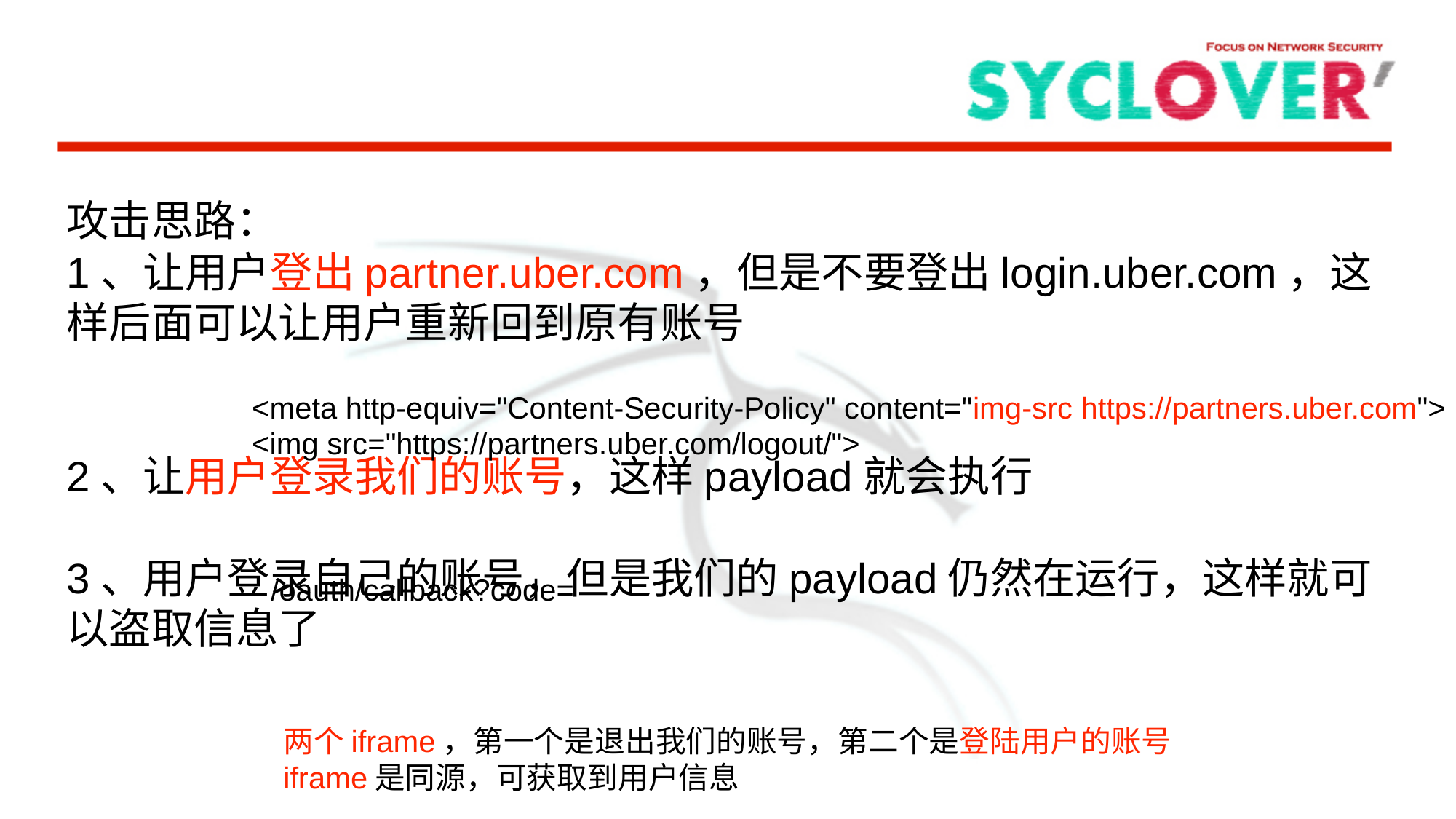

攻击思路：
1、让用户登出partner.uber.com，但是不要登出login.uber.com，这样后面可以让用户重新回到原有账号

2、让用户登录我们的账号，这样payload就会执行

3、用户登录自己的账号，但是我们的payload仍然在运行，这样就可以盗取信息了
<meta http-equiv="Content-Security-Policy" content="img-src https://partners.uber.com">
<img src="https://partners.uber.com/logout/">
/oauth/callback?code=
两个iframe，第一个是退出我们的账号，第二个是登陆用户的账号
iframe是同源，可获取到用户信息